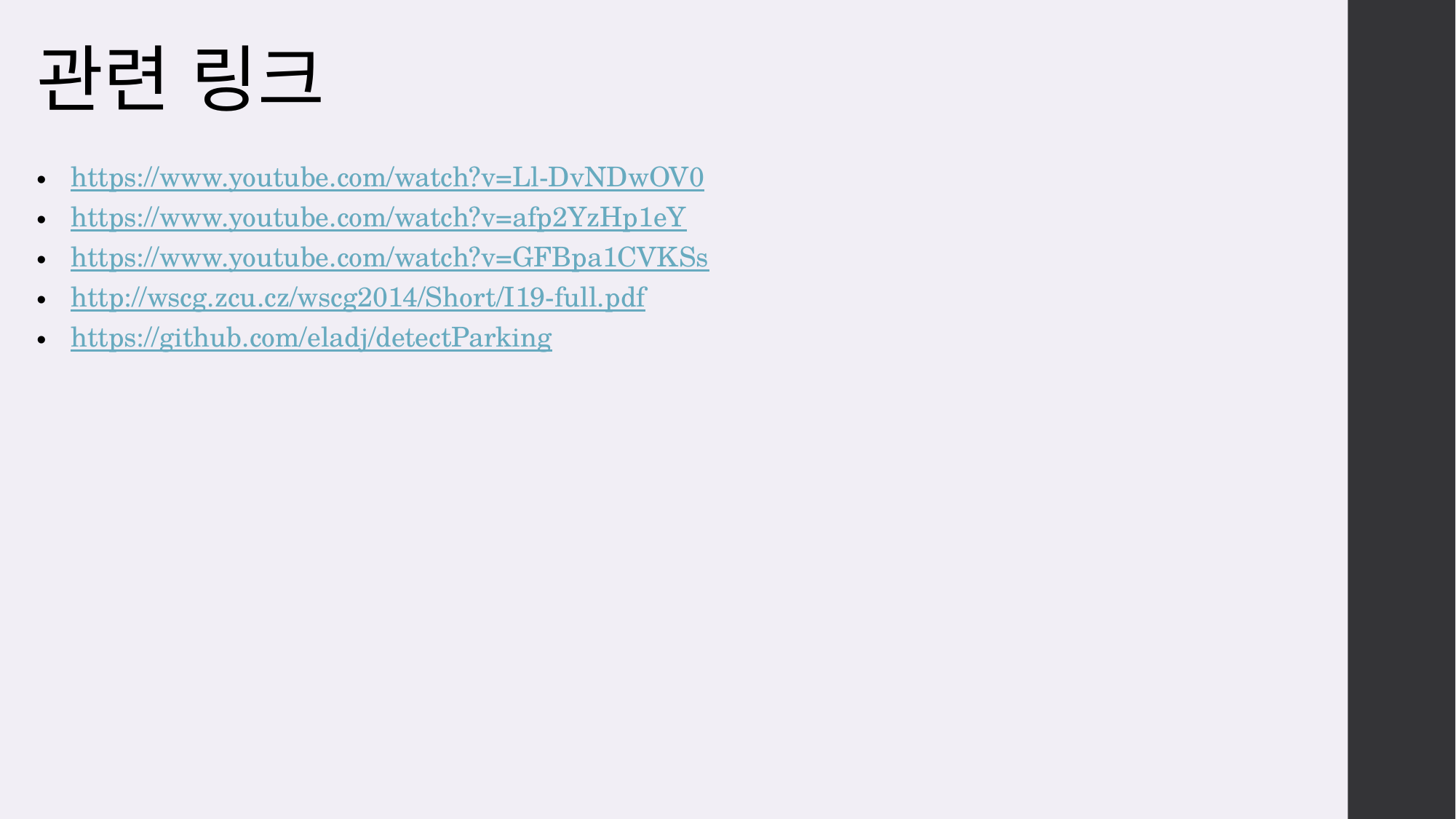

관련 링크
https://www.youtube.com/watch?v=Ll-DvNDwOV0
https://www.youtube.com/watch?v=afp2YzHp1eY
https://www.youtube.com/watch?v=GFBpa1CVKSs
http://wscg.zcu.cz/wscg2014/Short/I19-full.pdf
https://github.com/eladj/detectParking